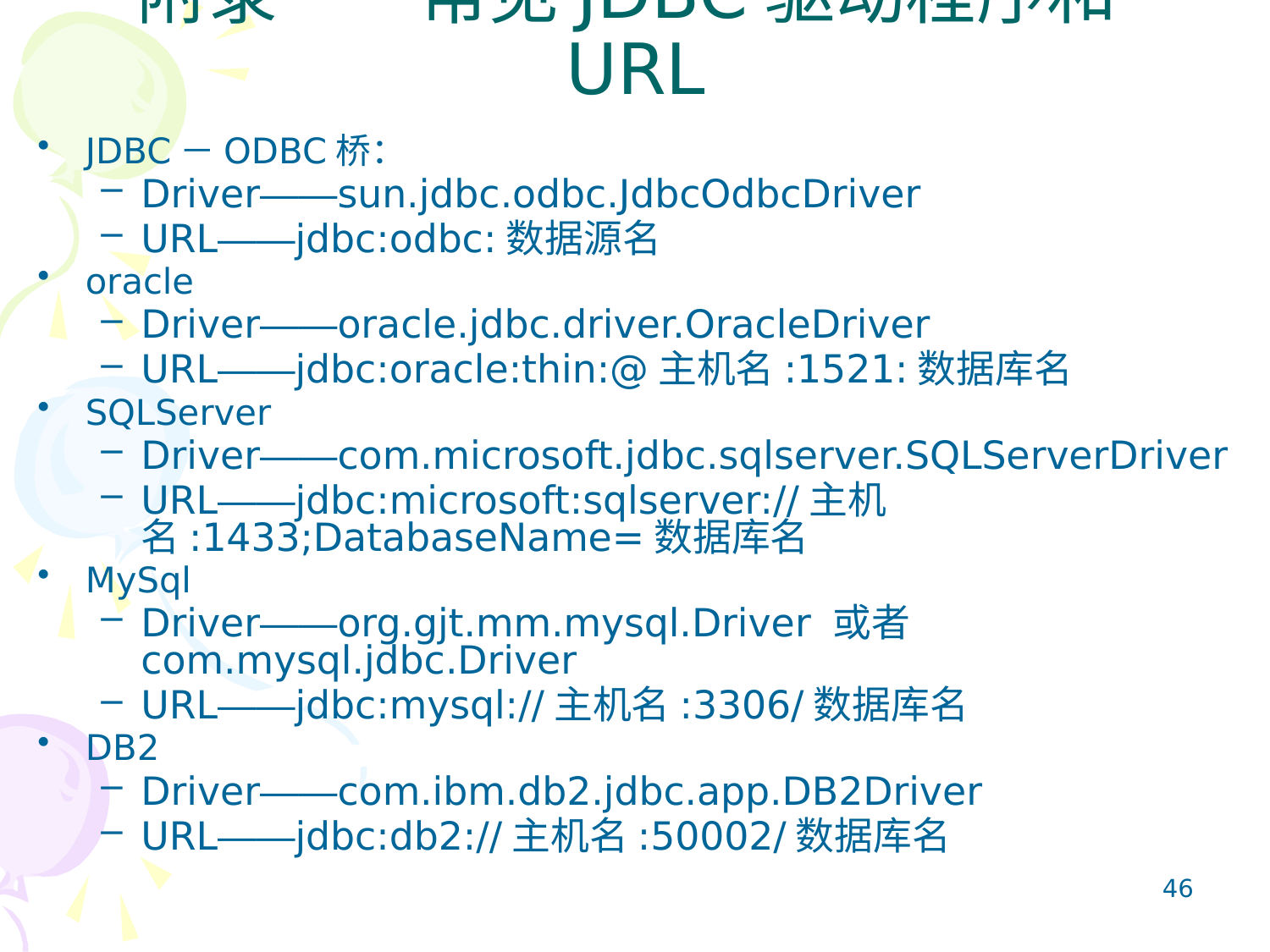

# 附录——常见JDBC驱动程序和URL
JDBC－ODBC桥：
Driver——sun.jdbc.odbc.JdbcOdbcDriver
URL——jdbc:odbc:数据源名
oracle
Driver——oracle.jdbc.driver.OracleDriver
URL——jdbc:oracle:thin:@主机名:1521:数据库名
SQLServer
Driver——com.microsoft.jdbc.sqlserver.SQLServerDriver
URL——jdbc:microsoft:sqlserver://主机名:1433;DatabaseName=数据库名
MySql
Driver——org.gjt.mm.mysql.Driver 或者com.mysql.jdbc.Driver
URL——jdbc:mysql://主机名:3306/数据库名
DB2
Driver——com.ibm.db2.jdbc.app.DB2Driver
URL——jdbc:db2://主机名:50002/数据库名
46